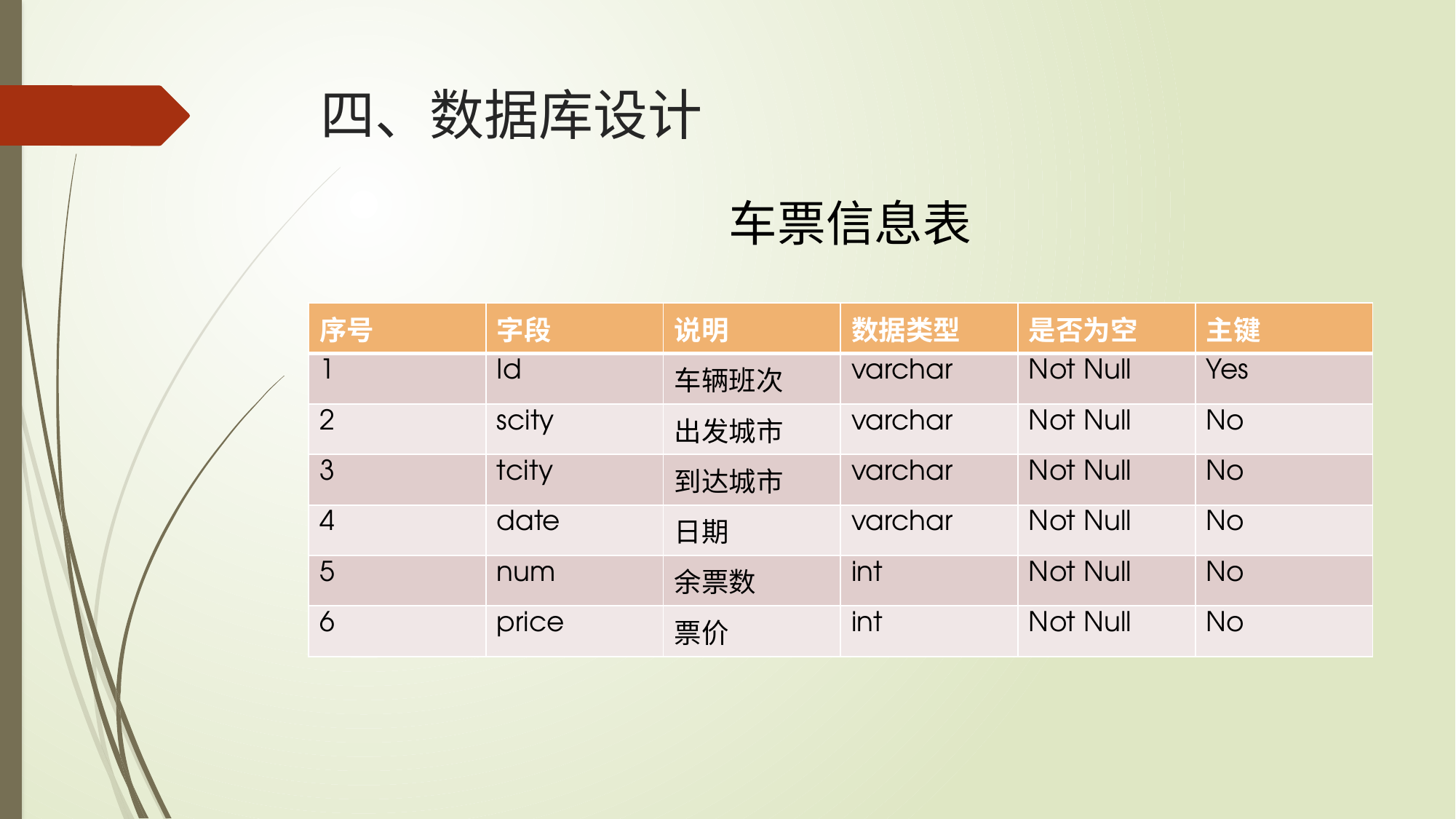

# 四、数据库设计
车票信息表
| 序号 | 字段 | 说明 | 数据类型 | 是否为空 | 主键 |
| --- | --- | --- | --- | --- | --- |
| 1 | Id | 车辆班次 | varchar | Not Null | Yes |
| 2 | scity | 出发城市 | varchar | Not Null | No |
| 3 | tcity | 到达城市 | varchar | Not Null | No |
| 4 | date | 日期 | varchar | Not Null | No |
| 5 | num | 余票数 | int | Not Null | No |
| 6 | price | 票价 | int | Not Null | No |